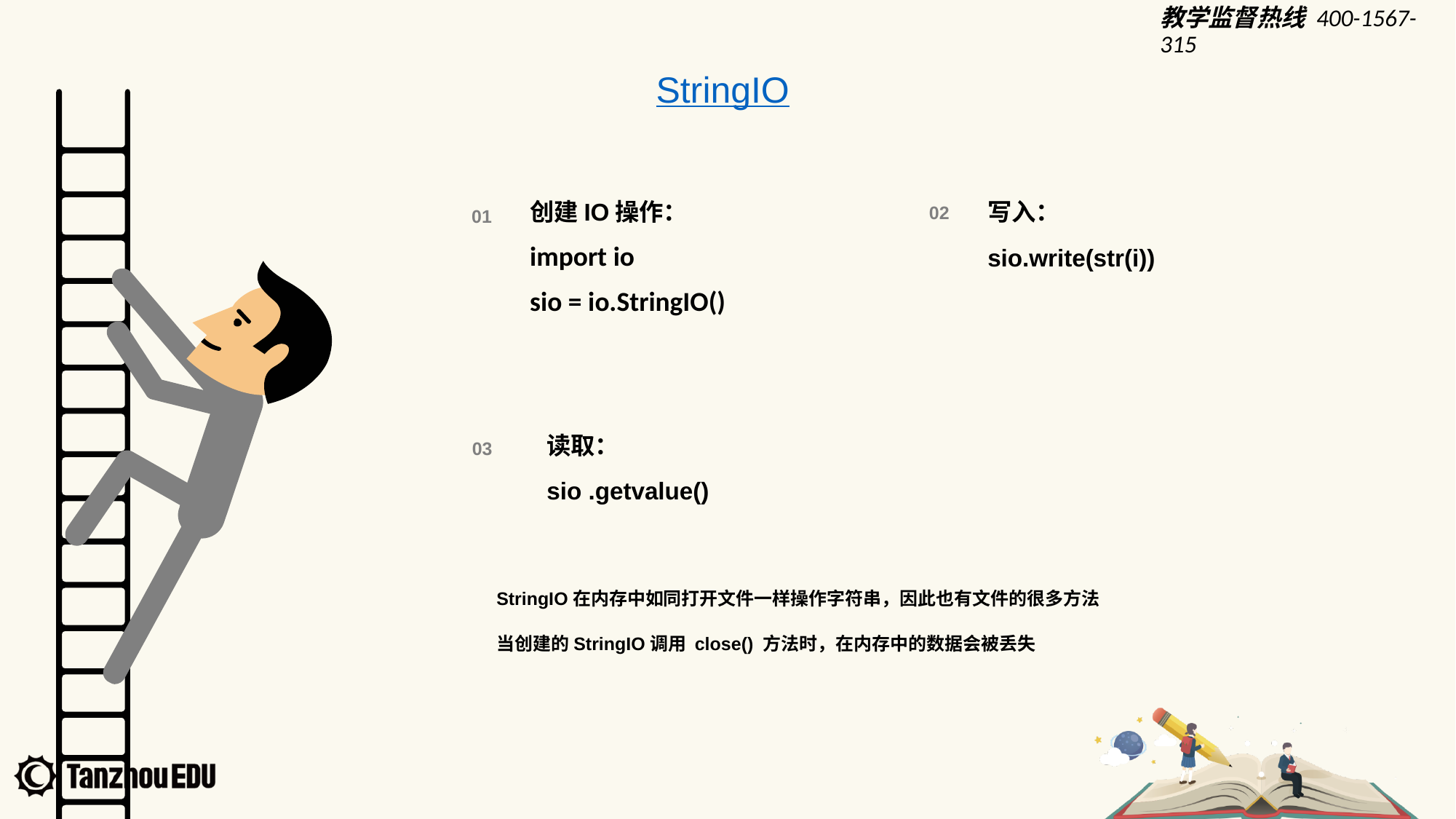

StringIO

创建IO操作：

import io

sio = io.StringIO()
写入：

sio.write(str(i))
02
01
读取：

sio .getvalue()
03
StringIO在内存中如同打开文件一样操作字符串，因此也有文件的很多方法

当创建的StringIO调用 close() 方法时，在内存中的数据会被丢失